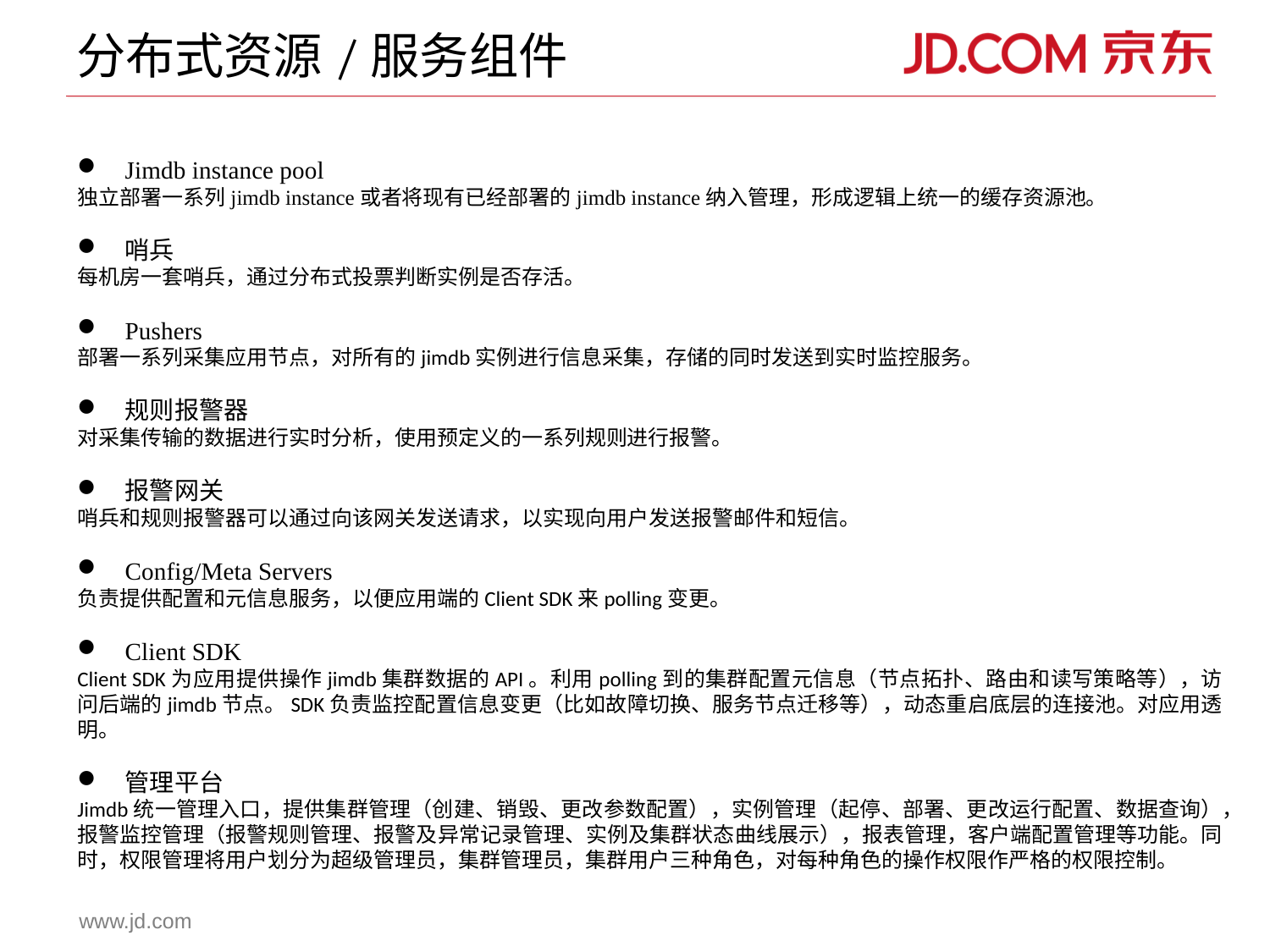

# 分布式资源/服务组件
Jimdb instance pool
独立部署一系列jimdb instance或者将现有已经部署的jimdb instance纳入管理，形成逻辑上统一的缓存资源池。

哨兵
每机房一套哨兵，通过分布式投票判断实例是否存活。

Pushers
部署一系列采集应用节点，对所有的jimdb实例进行信息采集，存储的同时发送到实时监控服务。

规则报警器
对采集传输的数据进行实时分析，使用预定义的一系列规则进行报警。

报警网关
哨兵和规则报警器可以通过向该网关发送请求，以实现向用户发送报警邮件和短信。

Config/Meta Servers
负责提供配置和元信息服务，以便应用端的Client SDK来polling变更。

Client SDK
Client SDK为应用提供操作jimdb集群数据的API。利用polling到的集群配置元信息（节点拓扑、路由和读写策略等），访问后端的jimdb节点。SDK负责监控配置信息变更（比如故障切换、服务节点迁移等），动态重启底层的连接池。对应用透明。

管理平台
Jimdb统一管理入口，提供集群管理（创建、销毁、更改参数配置），实例管理（起停、部署、更改运行配置、数据查询），报警监控管理（报警规则管理、报警及异常记录管理、实例及集群状态曲线展示），报表管理，客户端配置管理等功能。同时，权限管理将用户划分为超级管理员，集群管理员，集群用户三种角色，对每种角色的操作权限作严格的权限控制。